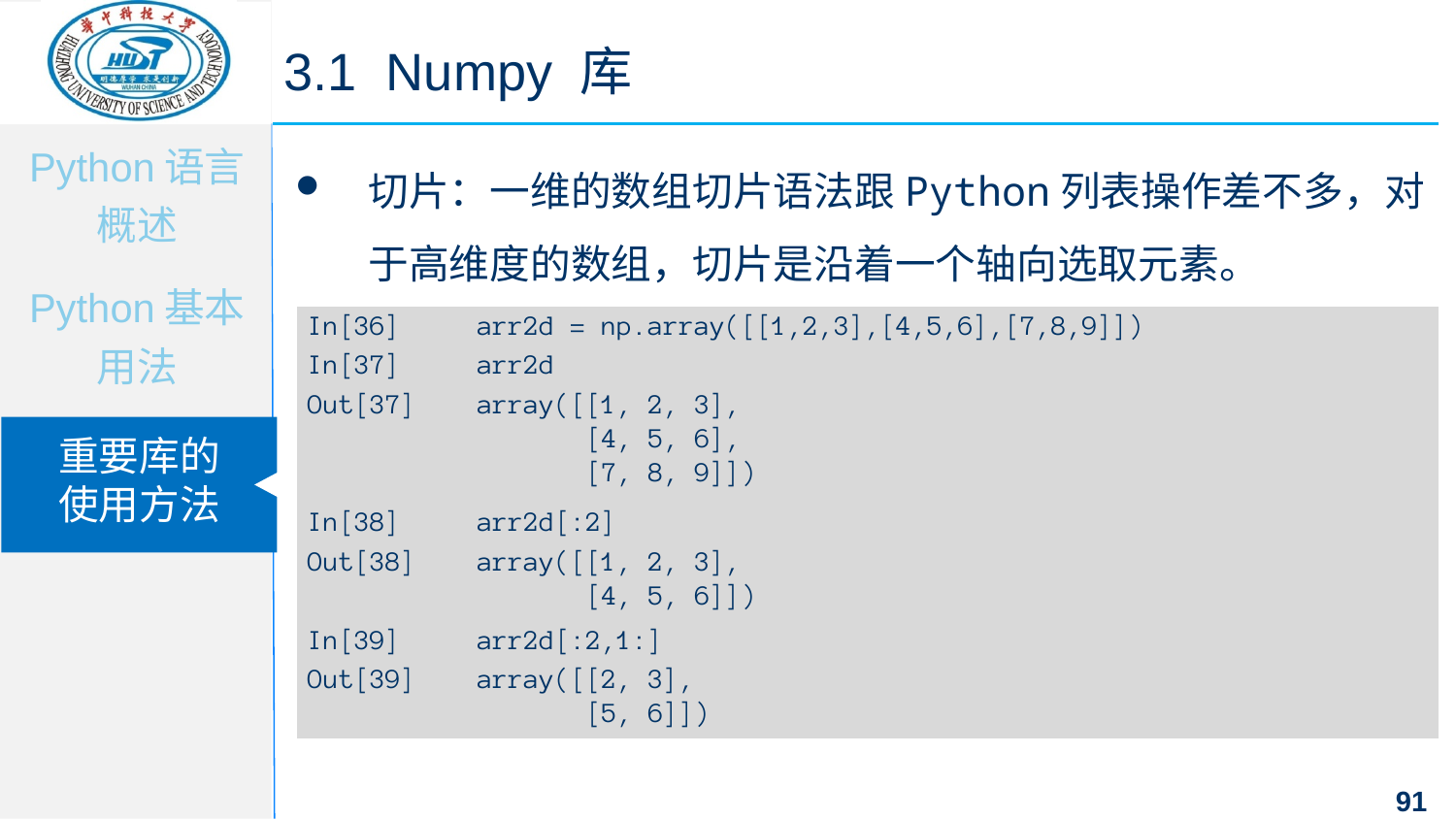

3.1  Numpy 库
切片：一维的数组切片语法跟Python列表操作差不多，对于高维度的数组，切片是沿着一个轴向选取元素。

| In[36] | arr2d = np.array([[1,2,3],[4,5,6],[7,8,9]]) |
| --- | --- |
| In[37] | arr2d |
| Out[37] | array([[1, 2, 3], [4, 5, 6], [7, 8, 9]]) |
| In[38] | arr2d[:2] |
| Out[38] | array([[1, 2, 3], [4, 5, 6]]) |
| In[39] | arr2d[:2,1:] |
| Out[39] | array([[2, 3], [5, 6]]) |